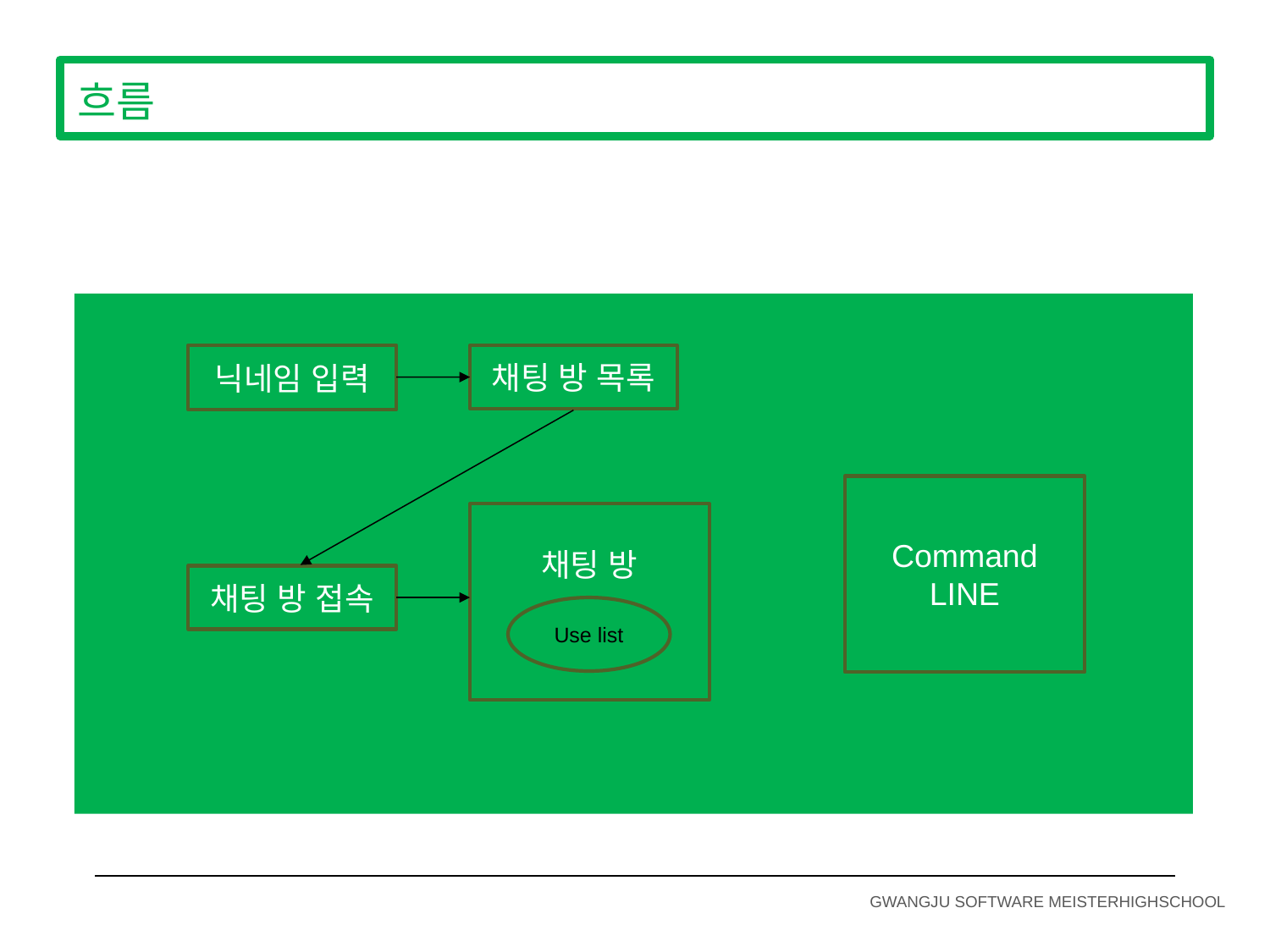

흐름

닉네임 입력
채팅 방 목록

Command LINE

채팅 방

채팅 방 접속
Use list
GWANGJU SOFTWARE MEISTERHIGHSCHOOL